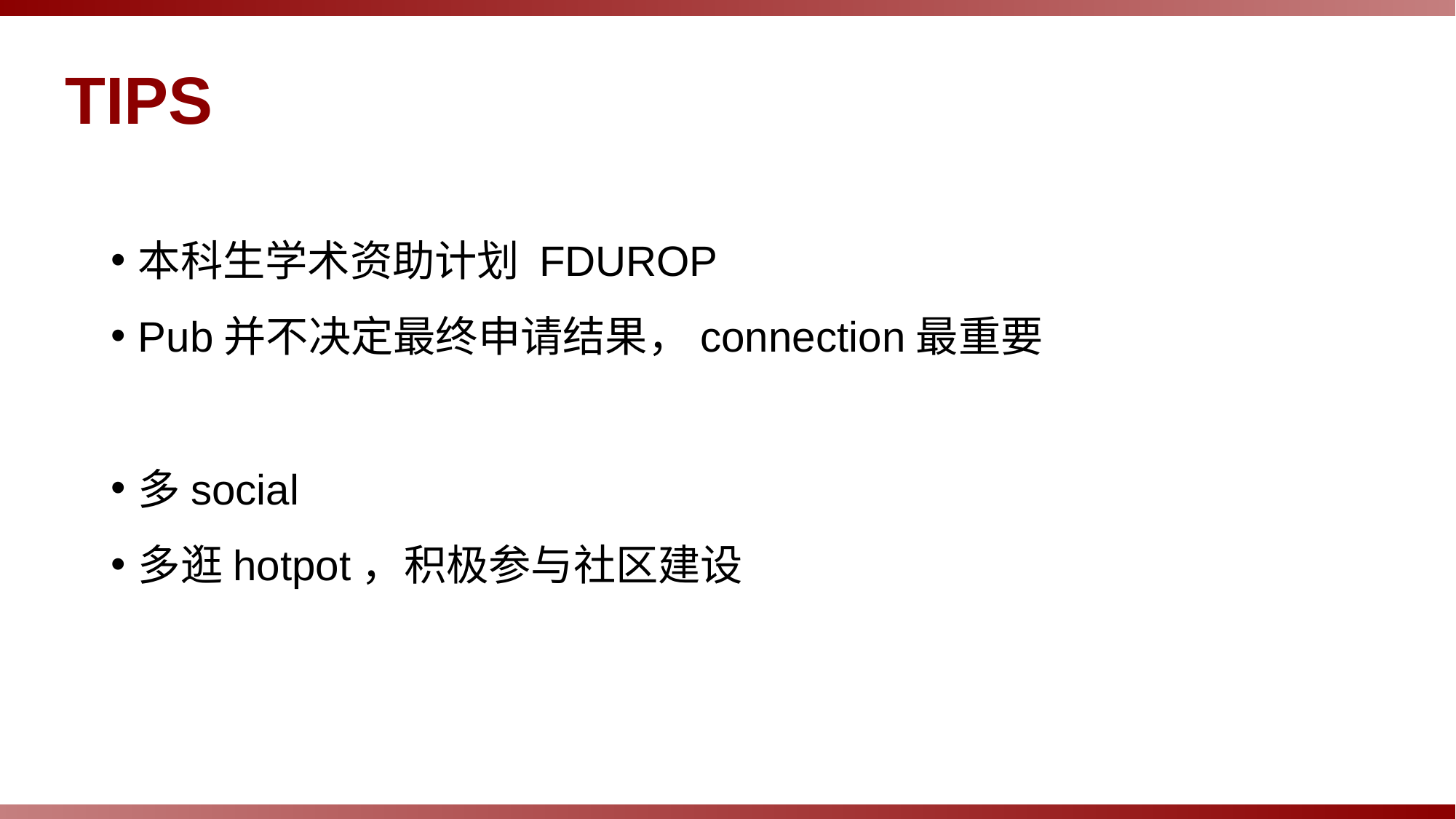

TIPS
本科生学术资助计划 FDUROP
Pub并不决定最终申请结果，connection最重要

多social
多逛hotpot，积极参与社区建设